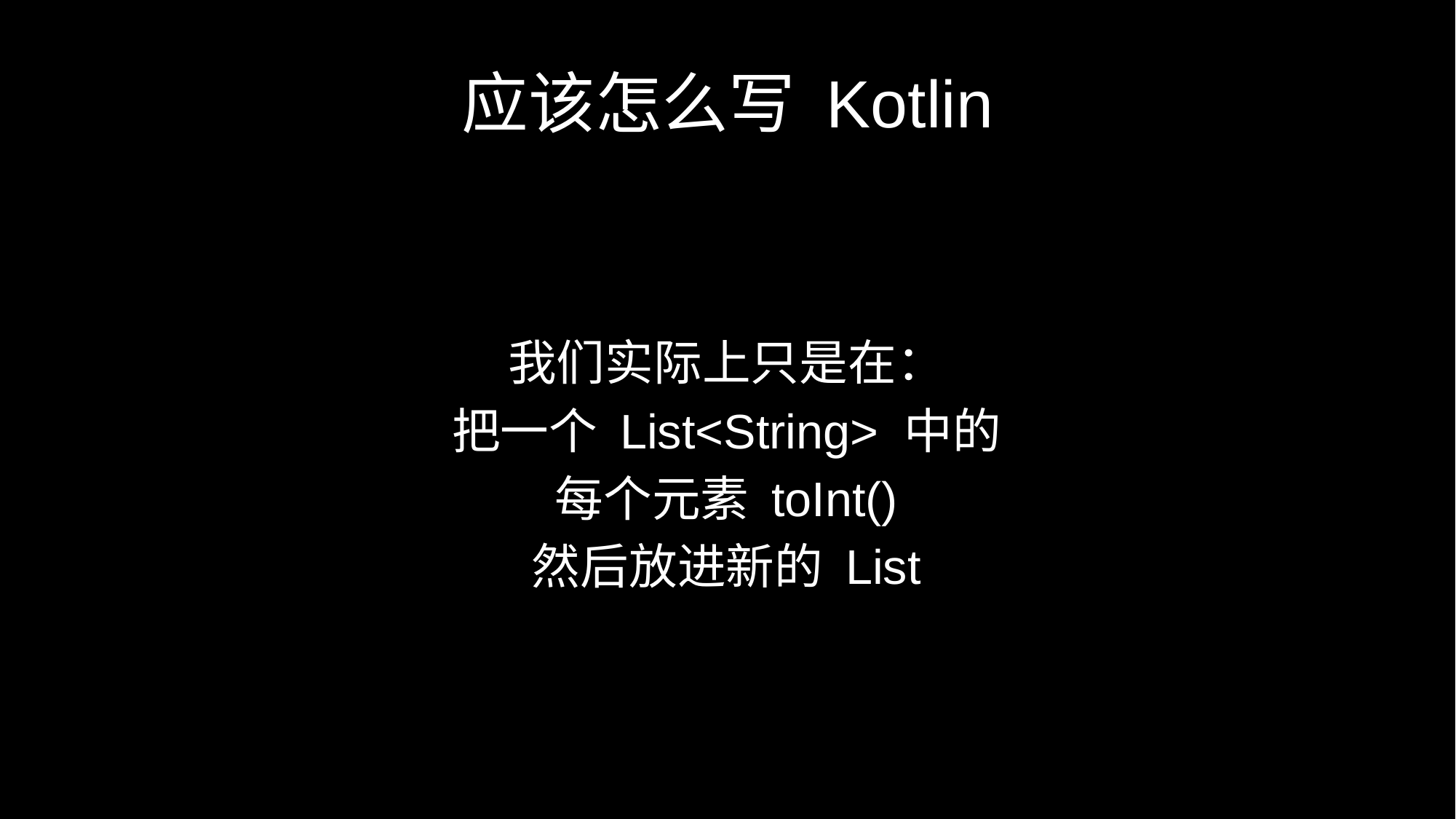

# 应该怎么写 Kotlin
我们实际上只是在：
把一个 List<String> 中的
每个元素 toInt()
然后放进新的 List